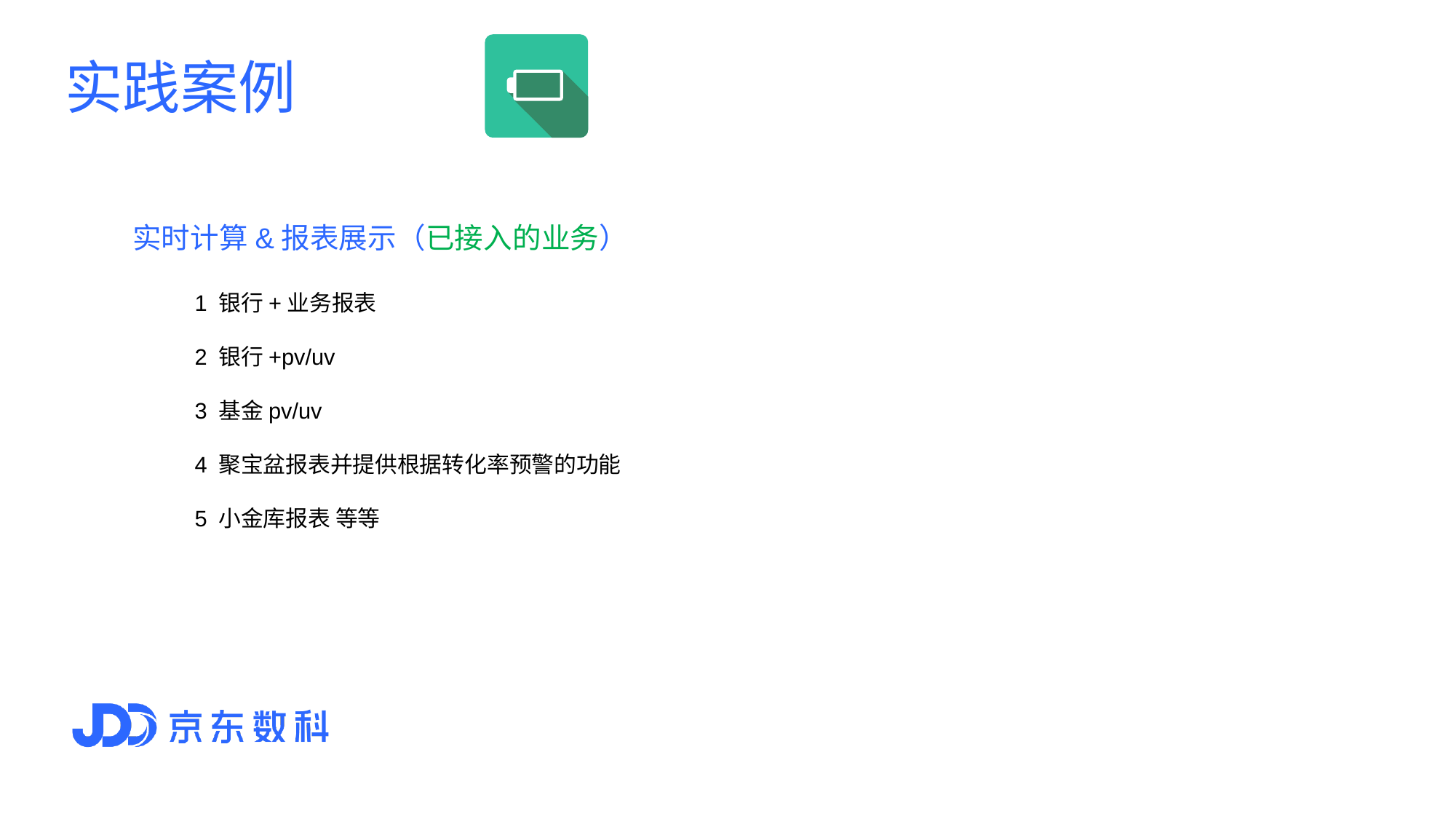

实践案例
实时计算&报表展示（已接入的业务）

1 银行+业务报表

2 银行+pv/uv

3 基金pv/uv

4 聚宝盆报表并提供根据转化率预警的功能

5 小金库报表 等等